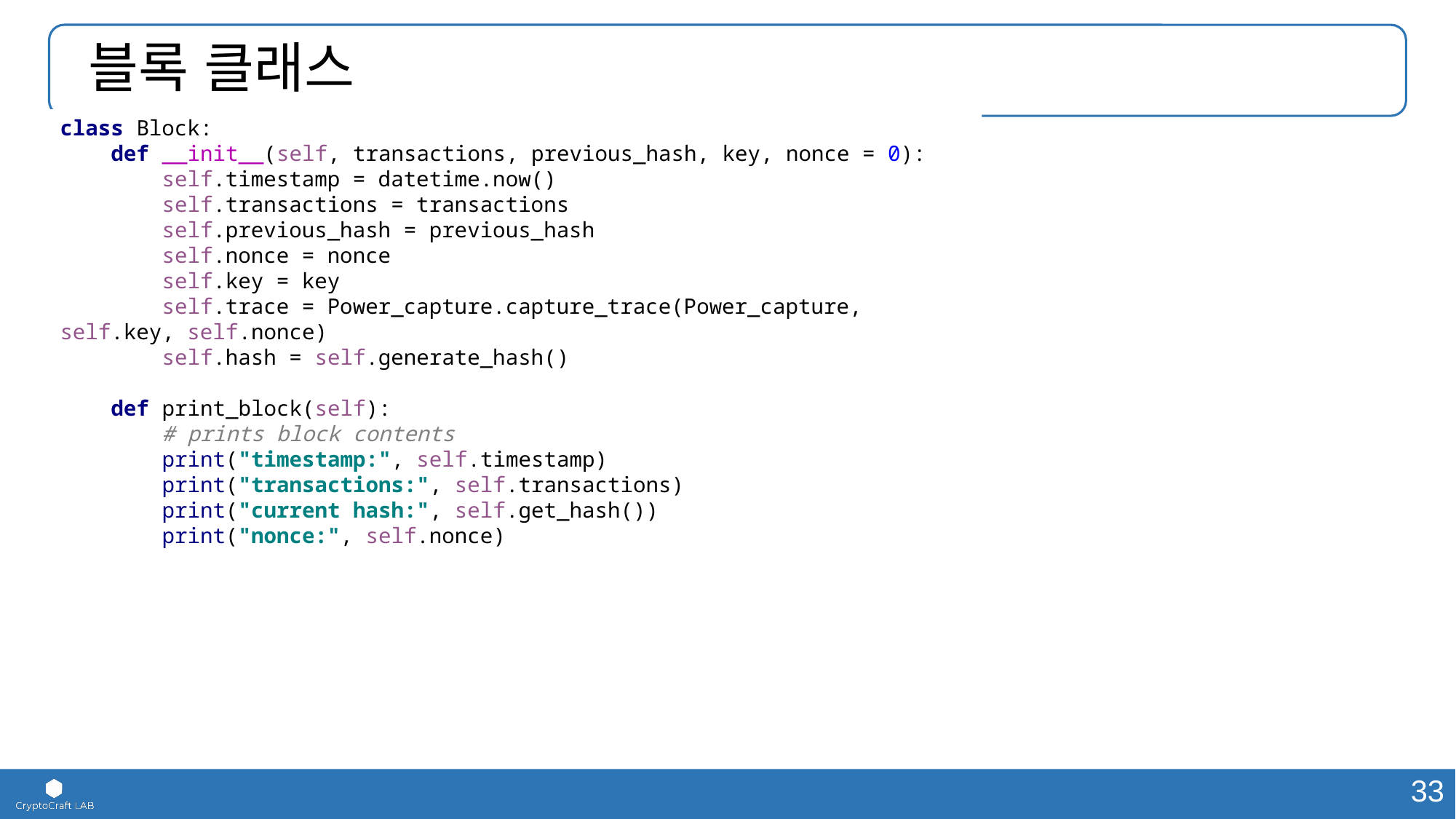

# 블록 클래스
class Block:
    def __init__(self, transactions, previous_hash, key, nonce = 0):
        self.timestamp = datetime.now()
        self.transactions = transactions
        self.previous_hash = previous_hash
        self.nonce = nonce
        self.key = key
        self.trace = Power_capture.capture_trace(Power_capture, self.key, self.nonce)
        self.hash = self.generate_hash()
    def print_block(self):
        # prints block contents
        print("timestamp:", self.timestamp)
        print("transactions:", self.transactions)
        print("current hash:", self.get_hash())
        print("nonce:", self.nonce)